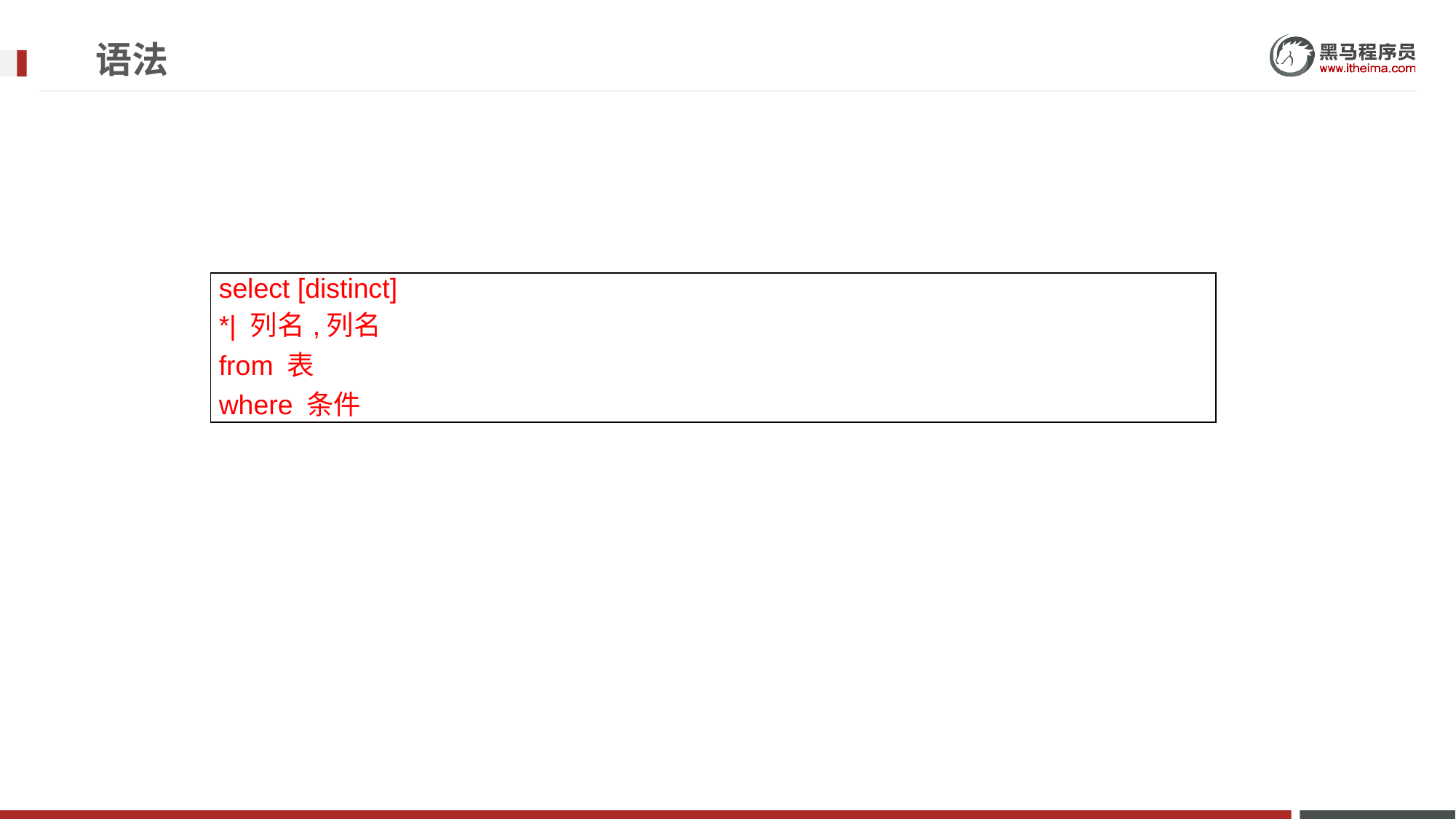

# 语法
| select [distinct] \*| 列名,列名 from 表 where 条件 |
| --- |